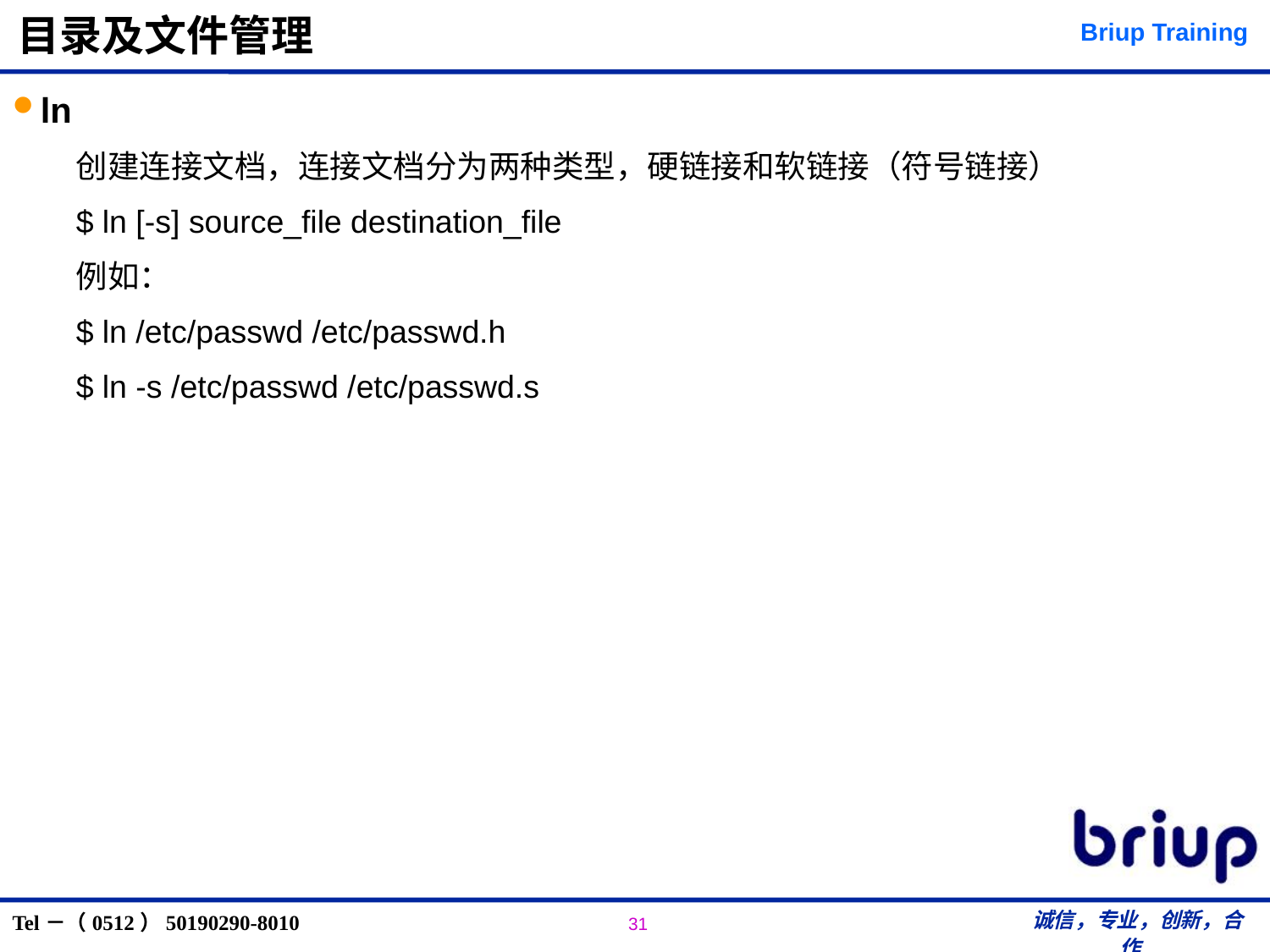

# 目录及文件管理
ln
创建连接文档，连接文档分为两种类型，硬链接和软链接（符号链接）
$ ln [-s] source_file destination_file
例如：
$ ln /etc/passwd /etc/passwd.h
$ ln -s /etc/passwd /etc/passwd.s